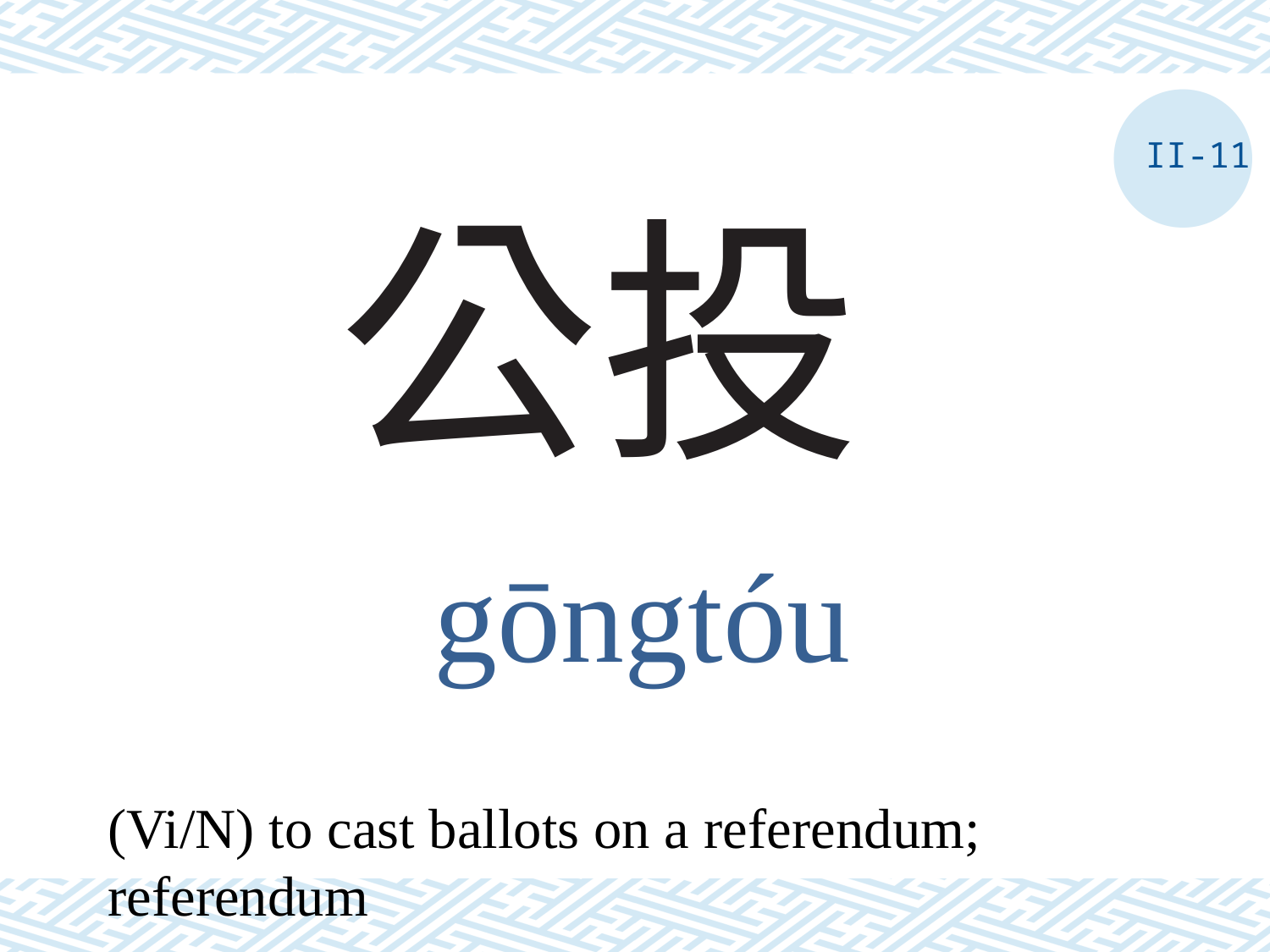

II-11

# 公投
gōngtóu
(Vi/N) to cast ballots on a referendum; referendum